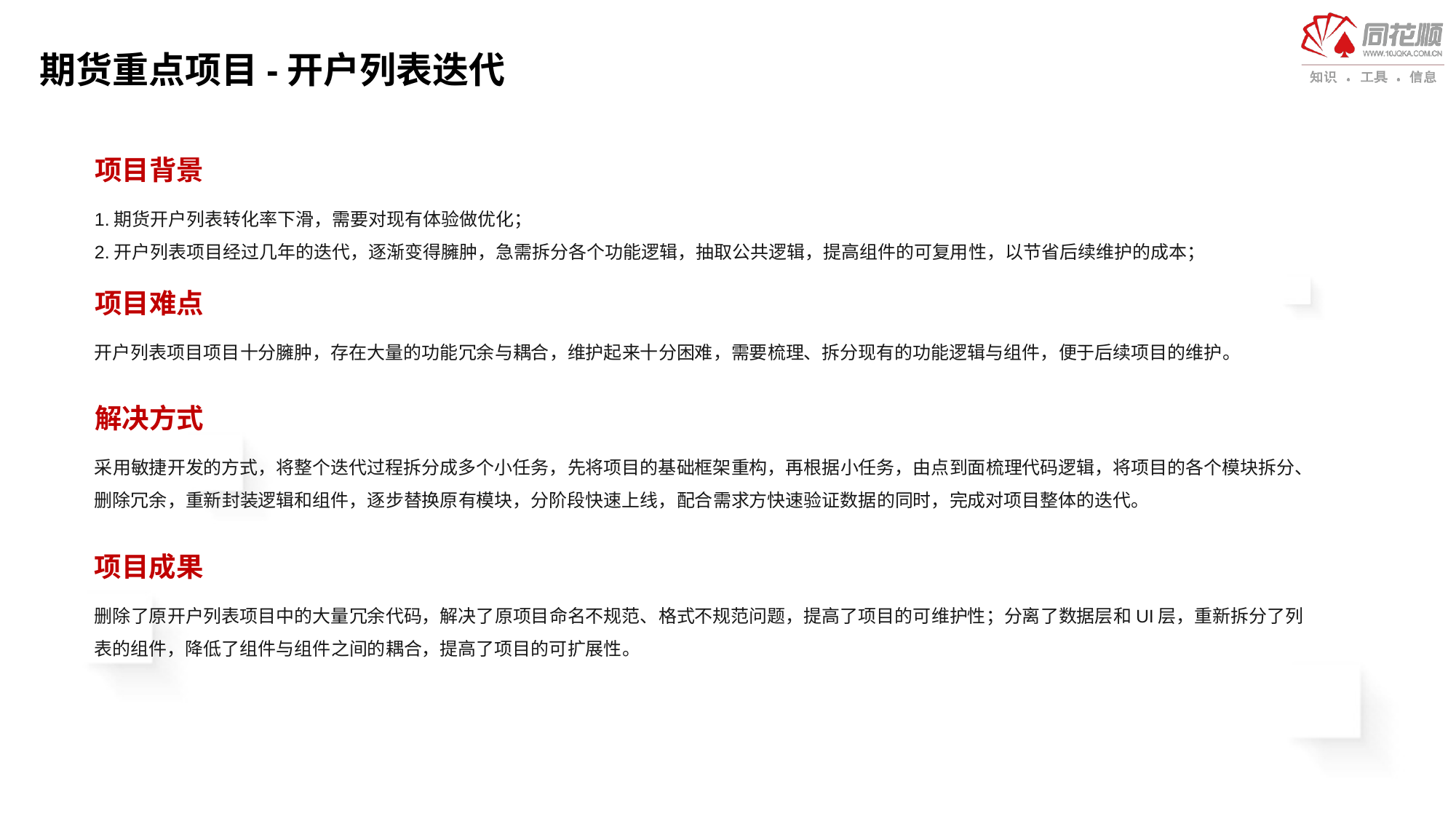

期货重点项目-开户列表迭代
项目背景
1.期货开户列表转化率下滑，需要对现有体验做优化；
2.开户列表项目经过几年的迭代，逐渐变得臃肿，急需拆分各个功能逻辑，抽取公共逻辑，提高组件的可复用性，以节省后续维护的成本；
项目难点
开户列表项目项目十分臃肿，存在大量的功能冗余与耦合，维护起来十分困难，需要梳理、拆分现有的功能逻辑与组件，便于后续项目的维护。
解决方式
采用敏捷开发的方式，将整个迭代过程拆分成多个小任务，先将项目的基础框架重构，再根据小任务，由点到面梳理代码逻辑，将项目的各个模块拆分、删除冗余，重新封装逻辑和组件，逐步替换原有模块，分阶段快速上线，配合需求方快速验证数据的同时，完成对项目整体的迭代。
项目成果
删除了原开户列表项目中的大量冗余代码，解决了原项目命名不规范、格式不规范问题，提高了项目的可维护性；分离了数据层和UI层，重新拆分了列表的组件，降低了组件与组件之间的耦合，提高了项目的可扩展性。